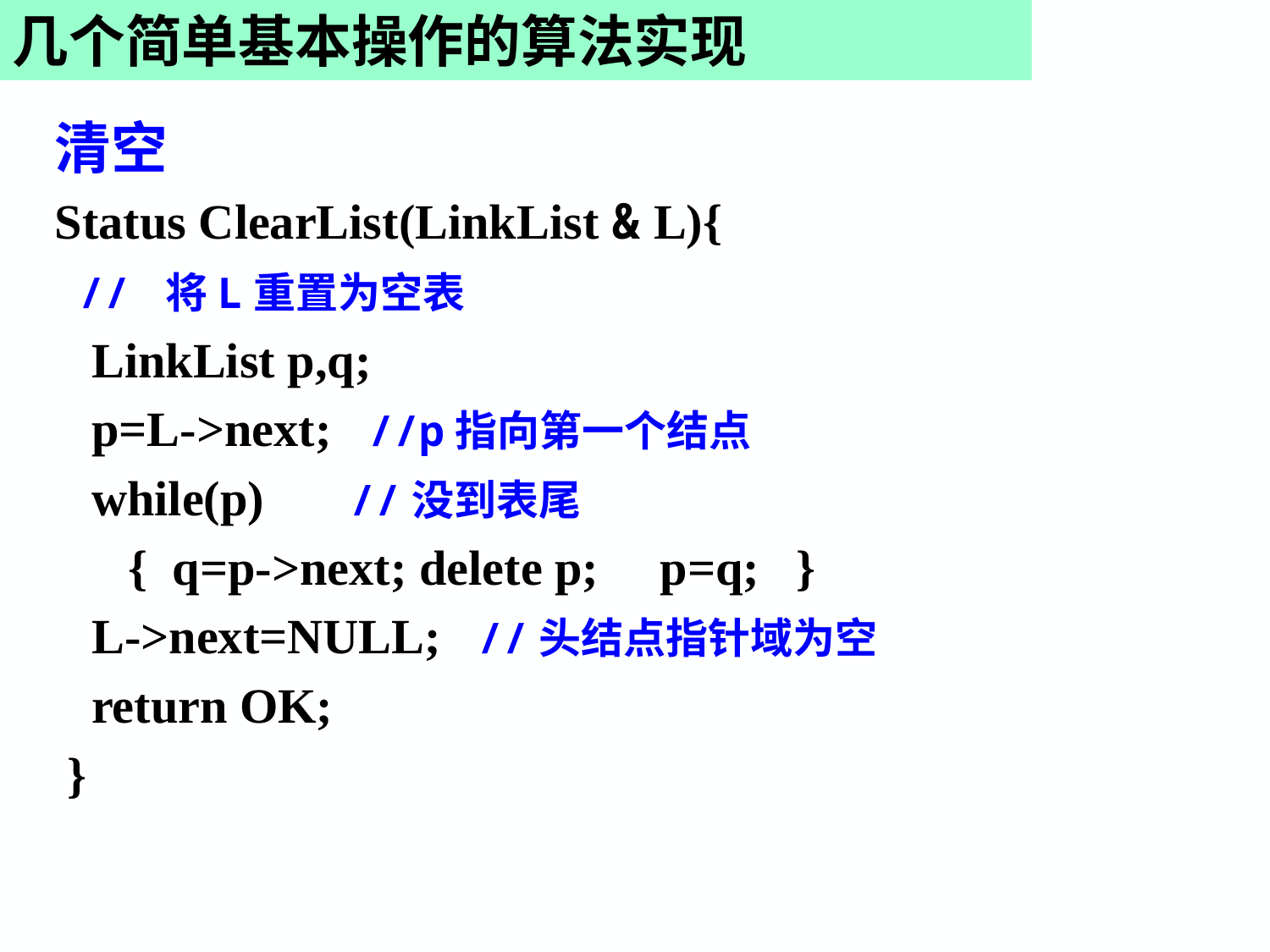

几个简单基本操作的算法实现
清空
Status ClearList(LinkList & L){
  // 将L重置为空表
   LinkList p,q;
   p=L->next;   //p指向第一个结点
   while(p)       //没到表尾
      {  q=p->next; delete p;     p=q;   }
   L->next=NULL;   //头结点指针域为空
   return OK;
 }